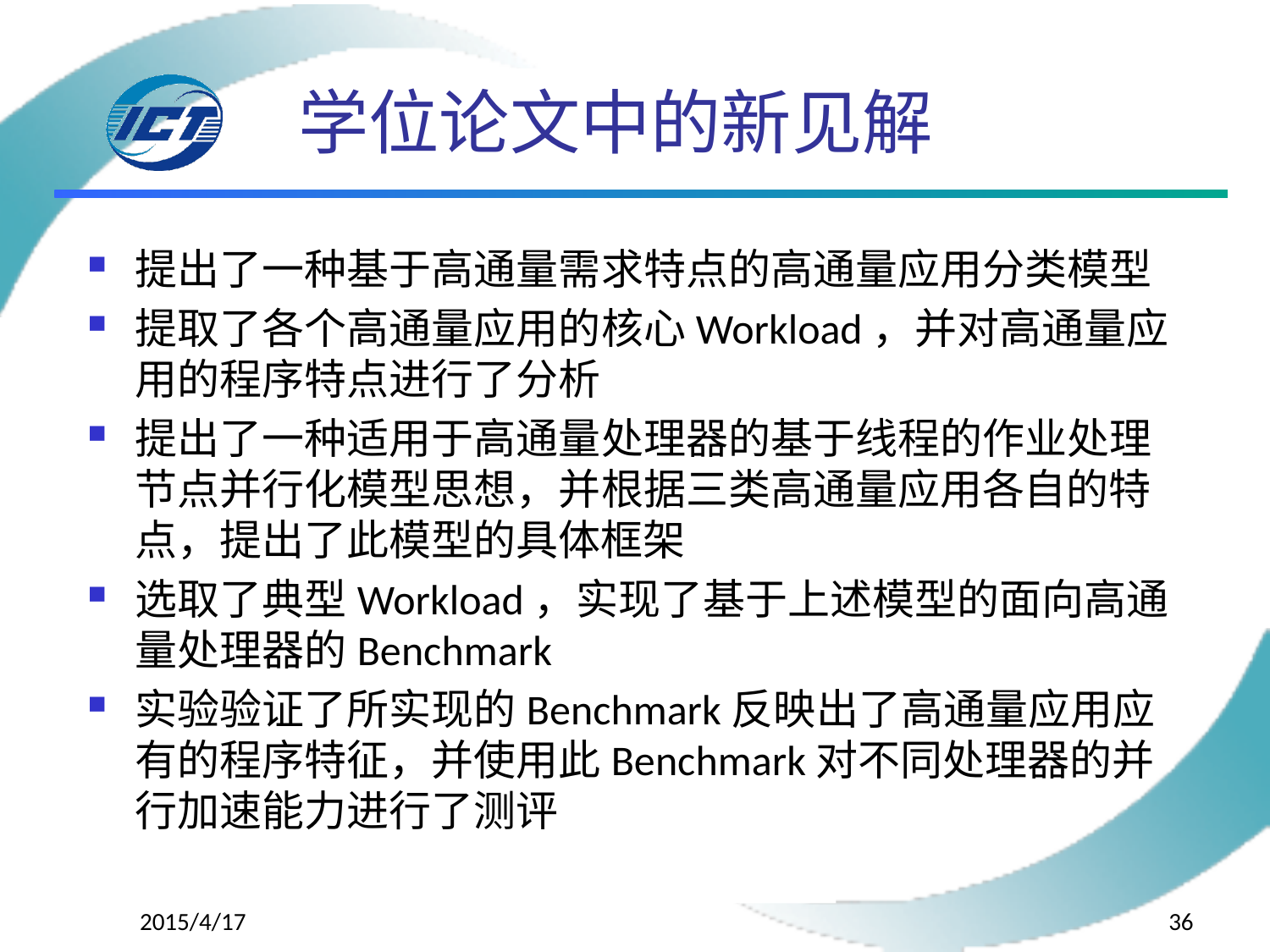

# 学位论文中的新见解
提出了一种基于高通量需求特点的高通量应用分类模型
提取了各个高通量应用的核心Workload，并对高通量应用的程序特点进行了分析
提出了一种适用于高通量处理器的基于线程的作业处理节点并行化模型思想，并根据三类高通量应用各自的特点，提出了此模型的具体框架
选取了典型Workload，实现了基于上述模型的面向高通量处理器的Benchmark
实验验证了所实现的Benchmark反映出了高通量应用应有的程序特征，并使用此Benchmark对不同处理器的并行加速能力进行了测评
2015/4/17
36